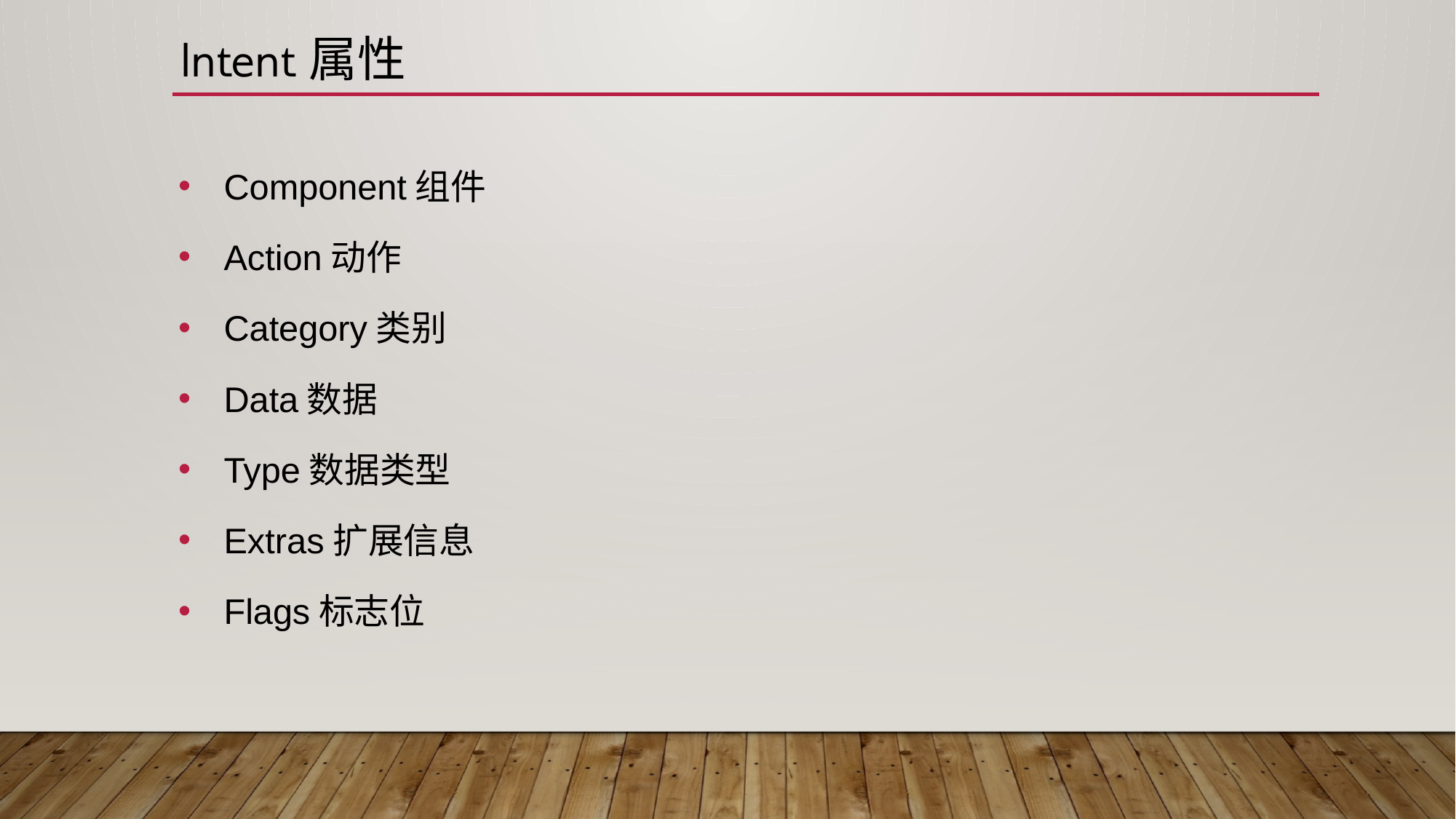

# Intent属性
Component组件
Action动作
Category类别
Data数据
Type数据类型
Extras扩展信息
Flags标志位